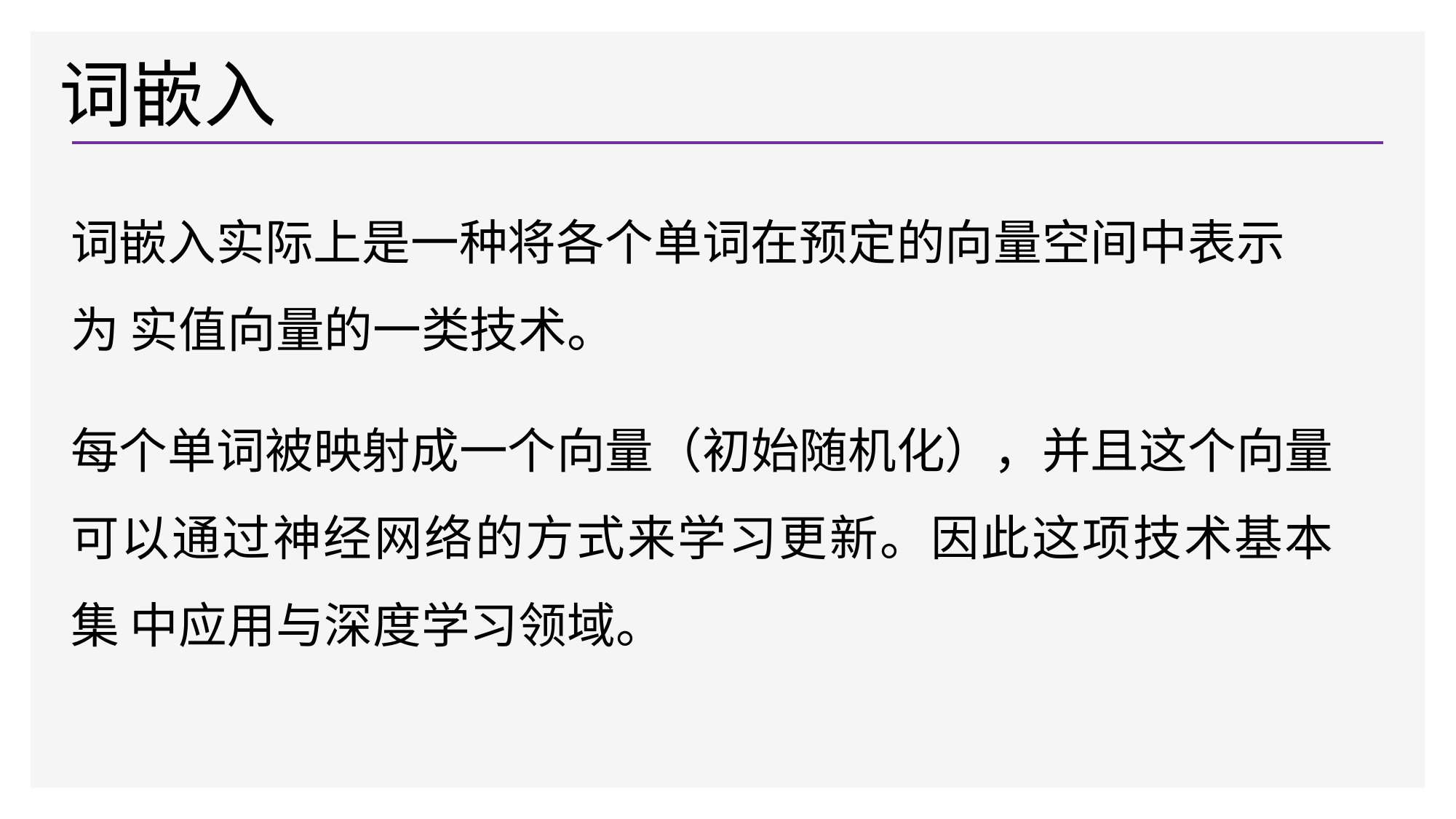

# 词嵌入
词嵌入实际上是一种将各个单词在预定的向量空间中表示为 实值向量的一类技术。
每个单词被映射成一个向量（初始随机化），并且这个向量 可以通过神经网络的方式来学习更新。因此这项技术基本集 中应用与深度学习领域。